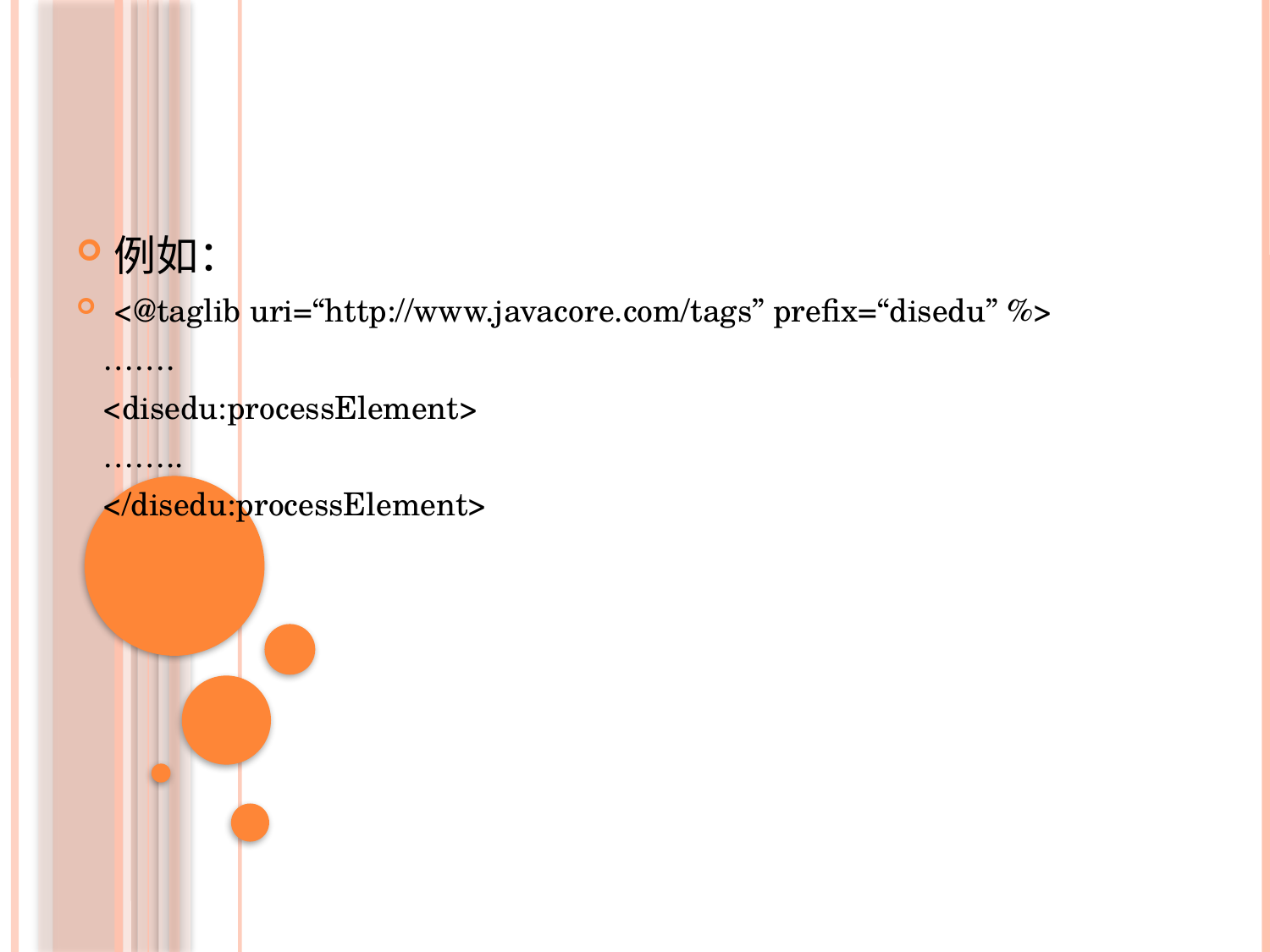

例如：
<@taglib uri=“http://www.javacore.com/tags” prefix=“disedu” %>
   …….
   <disedu:processElement>
   ……..
   </disedu:processElement>